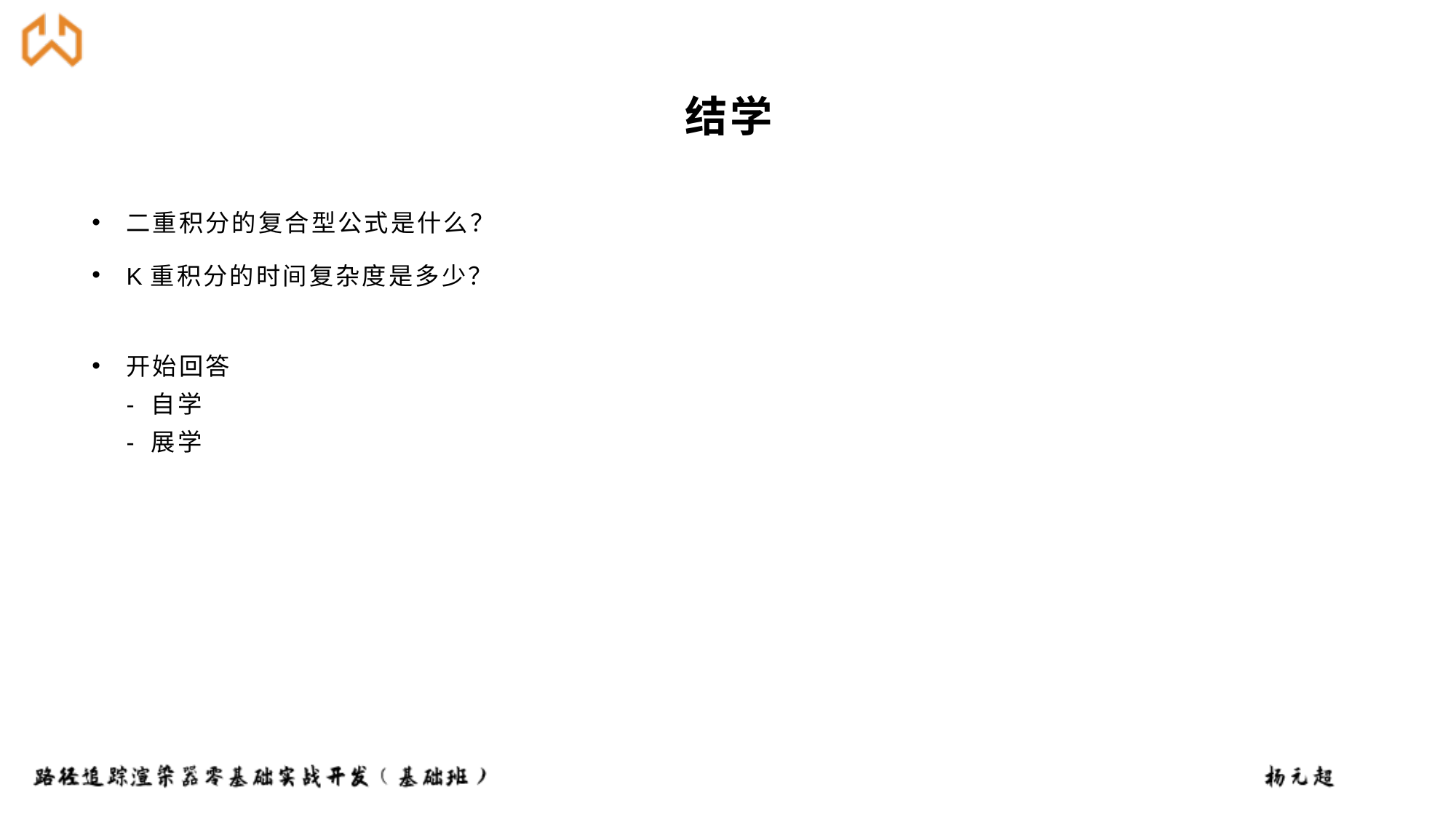

# 结学
二重积分的复合型公式是什么？
K重积分的时间复杂度是多少？
开始回答
- 自学
- 展学